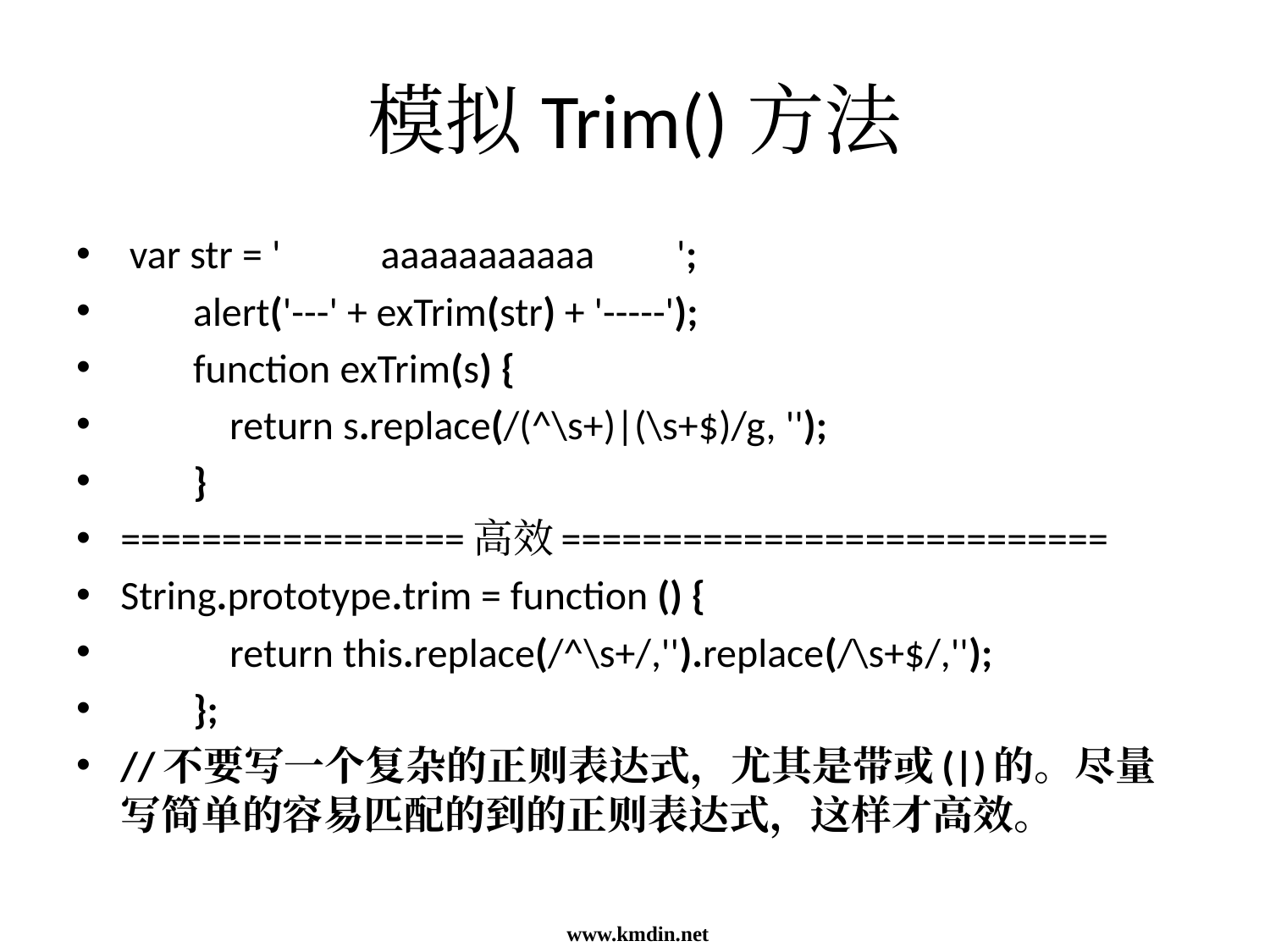

# 模拟Trim()方法
 var str = '           aaaaaaaaaaa         ';
        alert('---' + exTrim(str) + '-----');
        function exTrim(s) {
            return s.replace(/(^\s+)|(\s+$)/g, '');
        }
=================高效===========================
String.prototype.trim = function () {
            return this.replace(/^\s+/,'').replace(/\s+$/,'');
        };
//不要写一个复杂的正则表达式，尤其是带或(|)的。尽量写简单的容易匹配的到的正则表达式，这样才高效。